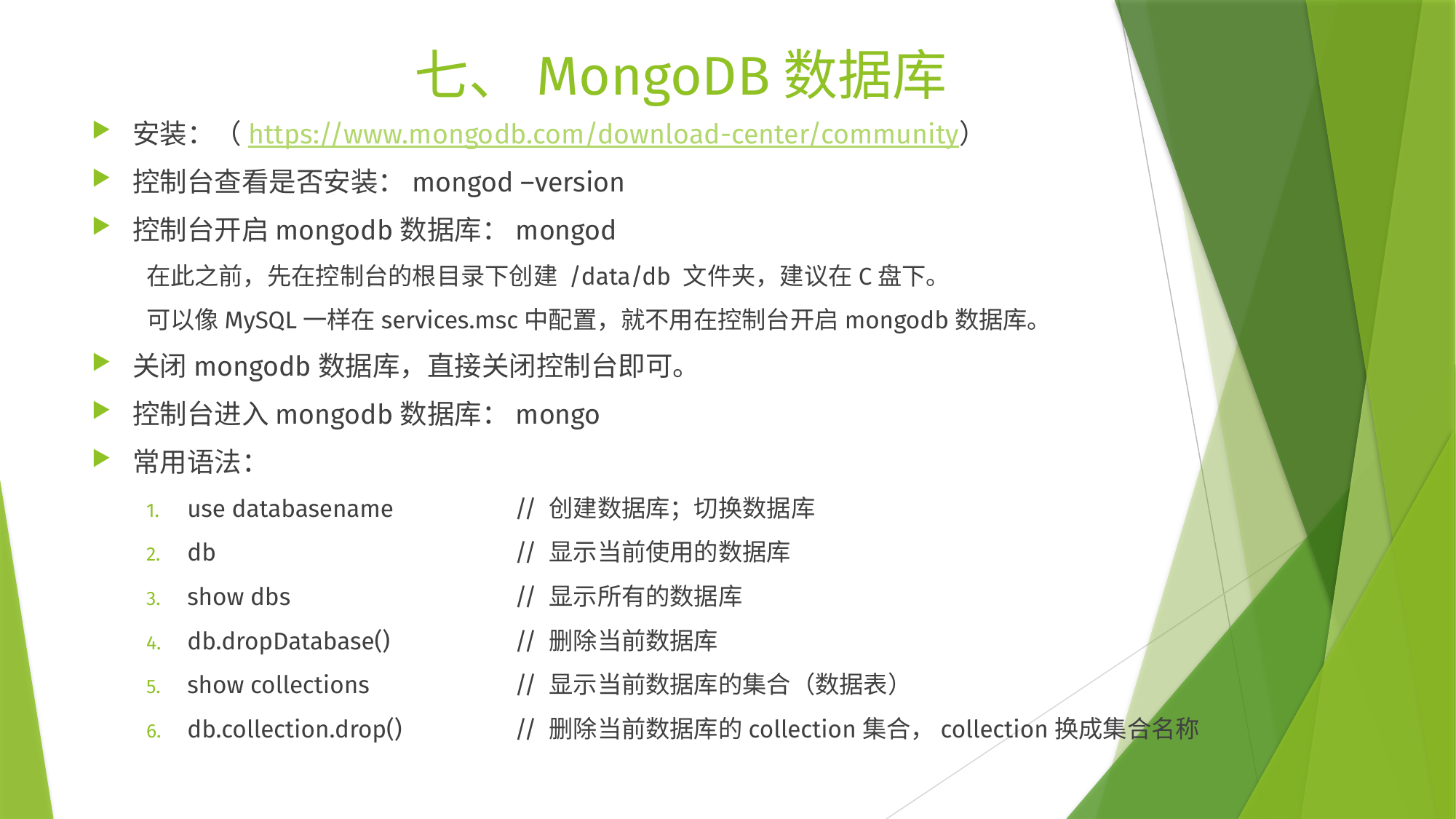

# 七、MongoDB数据库
安装：（https://www.mongodb.com/download-center/community）
控制台查看是否安装：mongod –version
控制台开启mongodb数据库：mongod
在此之前，先在控制台的根目录下创建 /data/db 文件夹，建议在C盘下。
可以像MySQL一样在services.msc中配置，就不用在控制台开启mongodb数据库。
关闭mongodb数据库，直接关闭控制台即可。
控制台进入mongodb数据库：mongo
常用语法：
use databasename   	// 创建数据库；切换数据库
db			// 显示当前使用的数据库
show dbs  		// 显示所有的数据库
db.dropDatabase()   	// 删除当前数据库
show collections      	// 显示当前数据库的集合（数据表）
db.collection.drop() 	// 删除当前数据库的collection集合，collection换成集合名称